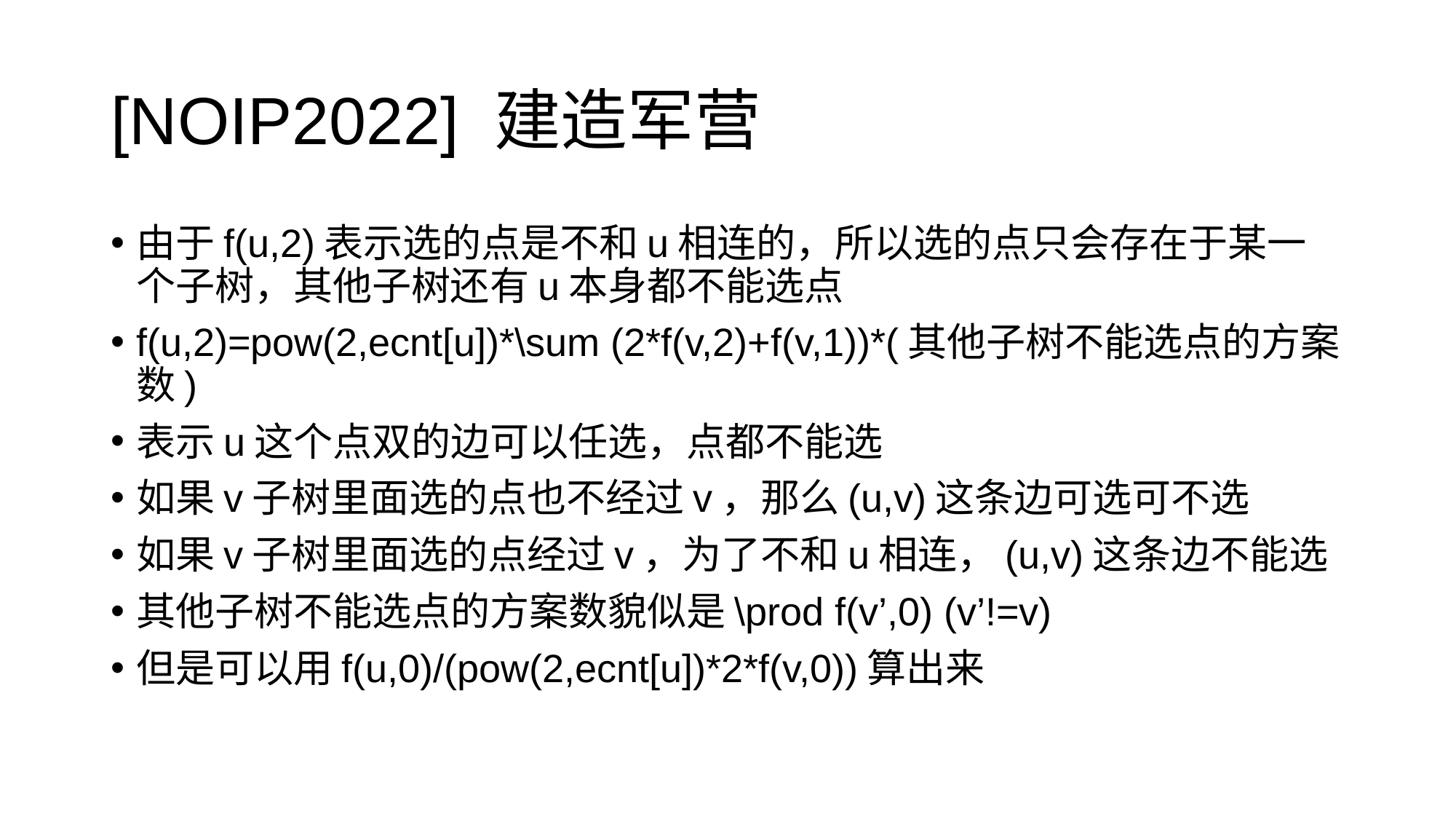

# [NOIP2022] 建造军营
由于f(u,2)表示选的点是不和u相连的，所以选的点只会存在于某一个子树，其他子树还有u本身都不能选点
f(u,2)=pow(2,ecnt[u])*\sum (2*f(v,2)+f(v,1))*(其他子树不能选点的方案数)
表示u这个点双的边可以任选，点都不能选
如果v子树里面选的点也不经过v，那么(u,v)这条边可选可不选
如果v子树里面选的点经过v，为了不和u相连，(u,v)这条边不能选
其他子树不能选点的方案数貌似是\prod f(v’,0) (v’!=v)
但是可以用f(u,0)/(pow(2,ecnt[u])*2*f(v,0))算出来